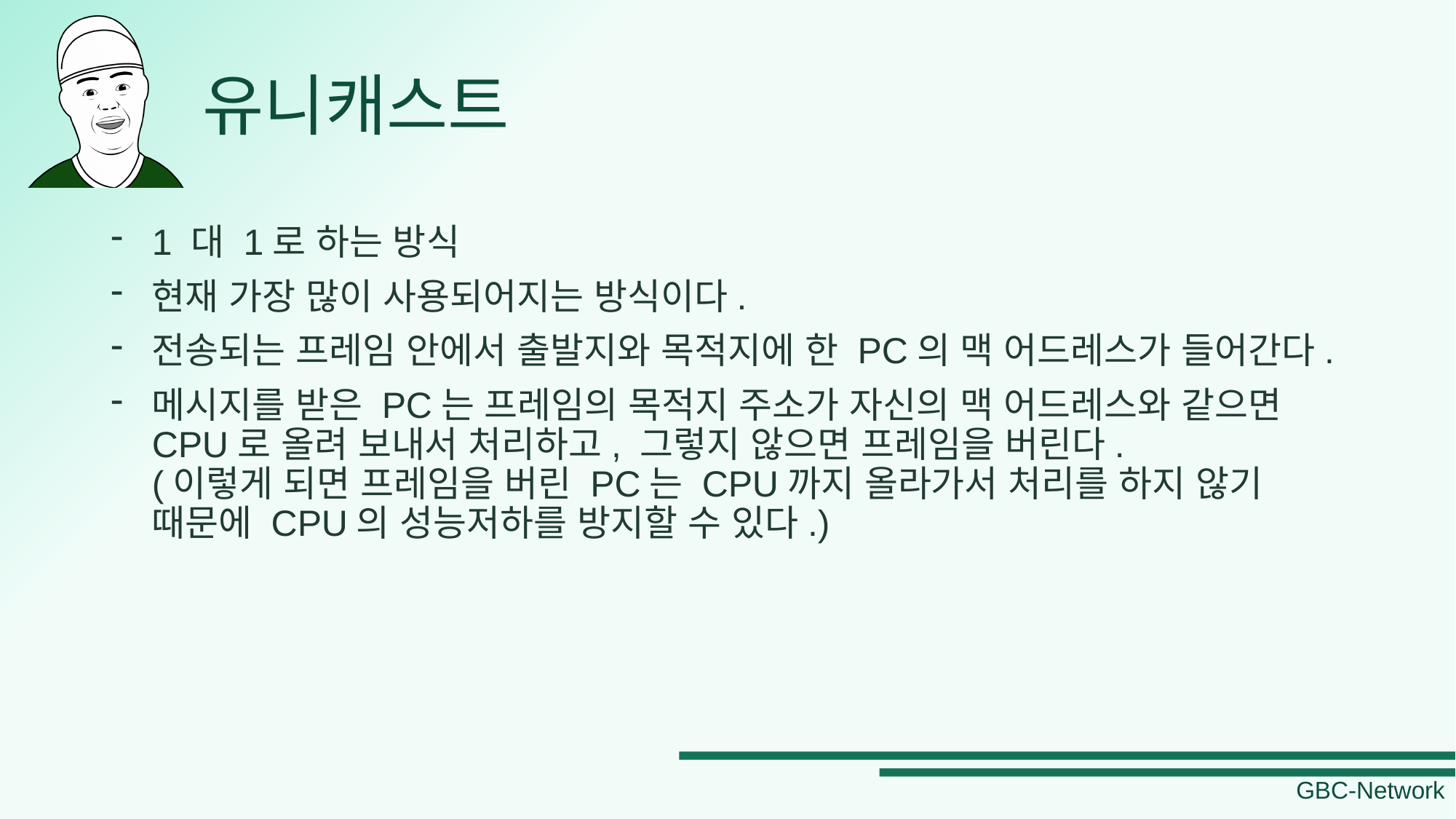

# 유니캐스트
1 대 1로 하는 방식
현재 가장 많이 사용되어지는 방식이다.
전송되는 프레임 안에서 출발지와 목적지에 한 PC의 맥 어드레스가 들어간다.
메시지를 받은 PC는 프레임의 목적지 주소가 자신의 맥 어드레스와 같으면 CPU로 올려 보내서 처리하고, 그렇지 않으면 프레임을 버린다.
(이렇게 되면 프레임을 버린 PC는 CPU까지 올라가서 처리를 하지 않기 때문에 CPU의 성능저하를 방지할 수 있다.)